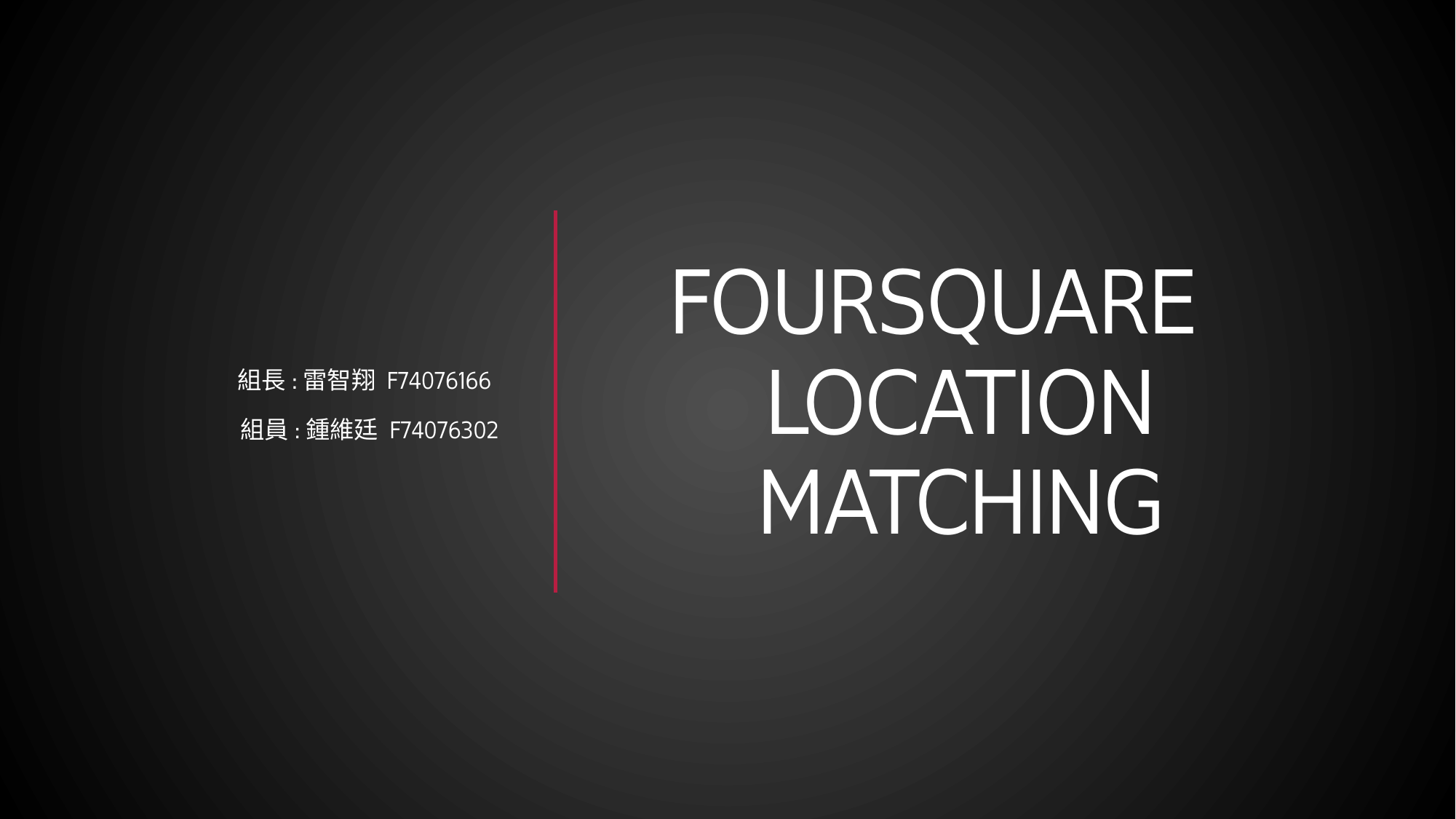

組長:雷智翔 F74076166
組員:鍾維廷 F74076302
# Foursquare Location Matching